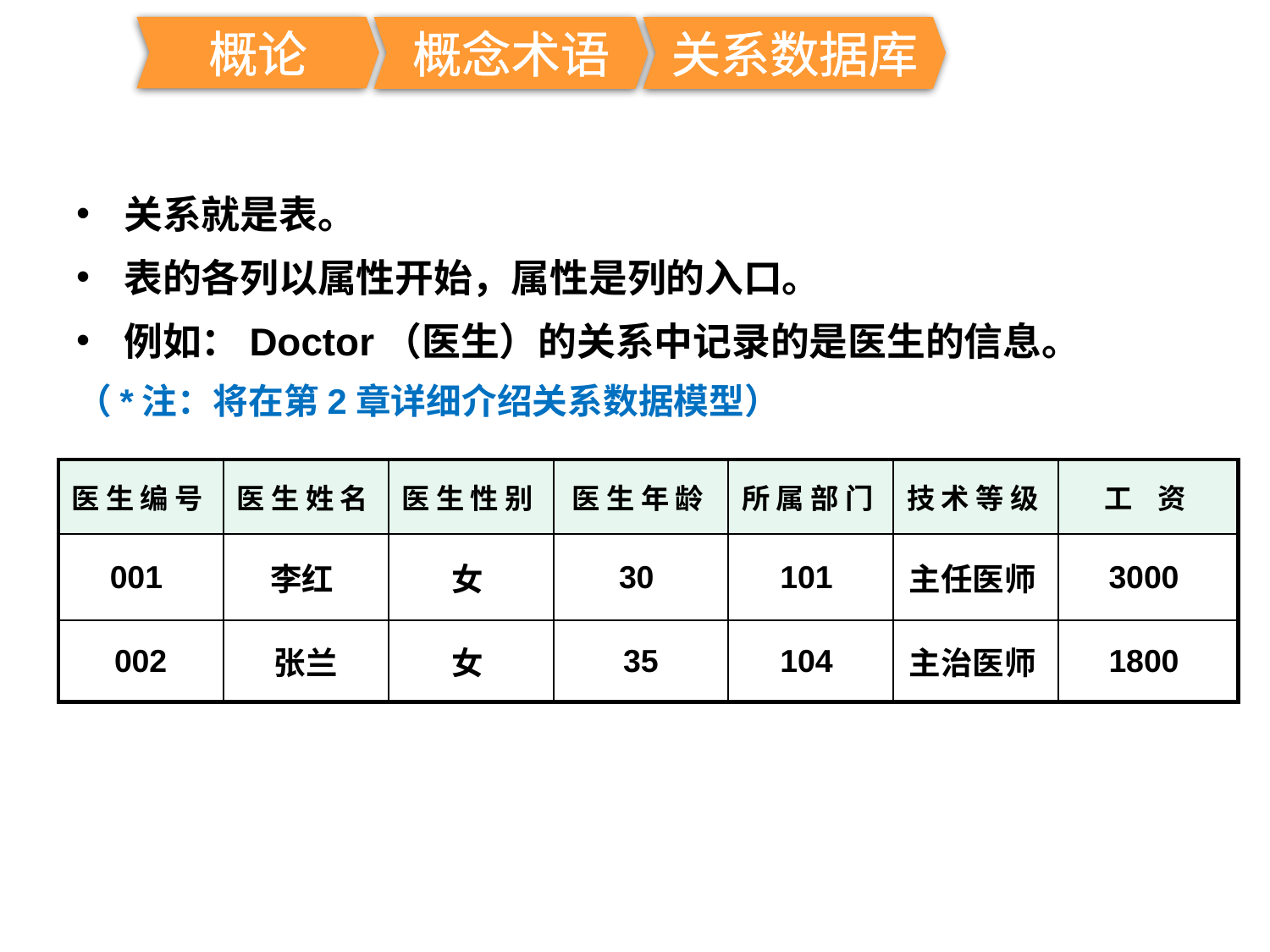

概论
概念术语
关系数据库
关系就是表。
表的各列以属性开始，属性是列的入口。
例如：Doctor（医生）的关系中记录的是医生的信息。
（*注：将在第2章详细介绍关系数据模型）
| 医 生 编 号 | 医 生 姓 名 | 医 生 性 别 | 医 生 年 龄 | 所 属 部 门 | 技 术 等 级 | 工 资 |
| --- | --- | --- | --- | --- | --- | --- |
| 001 | 李红 | 女 | 30 | 101 | 主任医师 | 3000 |
| 002 | 张兰 | 女 | 35 | 104 | 主治医师 | 1800 |